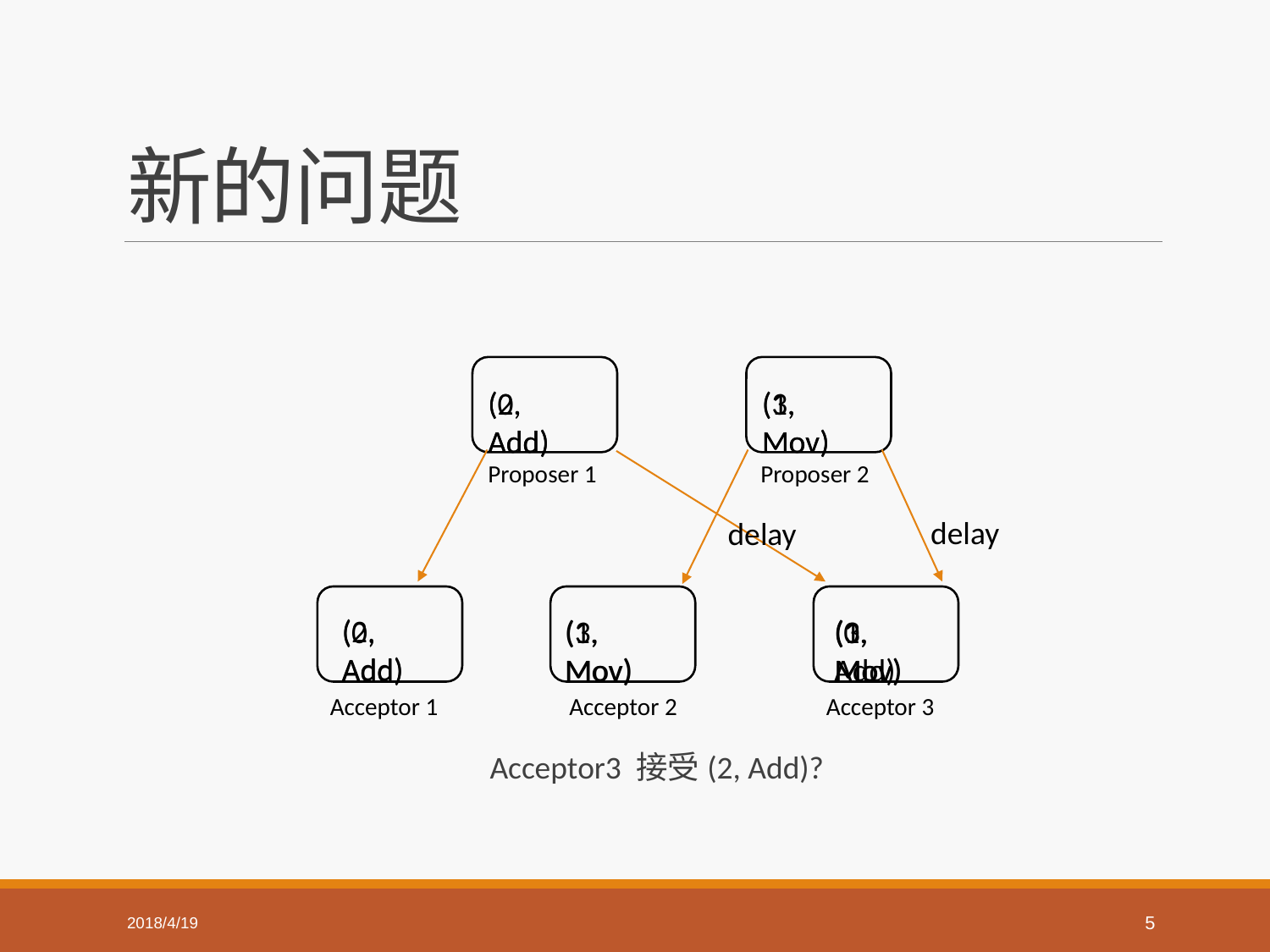

# 新的问题

          		             Acceptor3 接受(2, Add)?

(2, Add)
(1, Mov)
(3, Mov)
(0, Add)
Proposer 1
Proposer 2
delay
delay

(2, Add)
(3, Mov)
(1, Mov)
(3, Mov)
(0, Add)
(1, Mov)
(0, Add)
Acceptor 3
Acceptor 2
Acceptor 1
2018/4/19
5